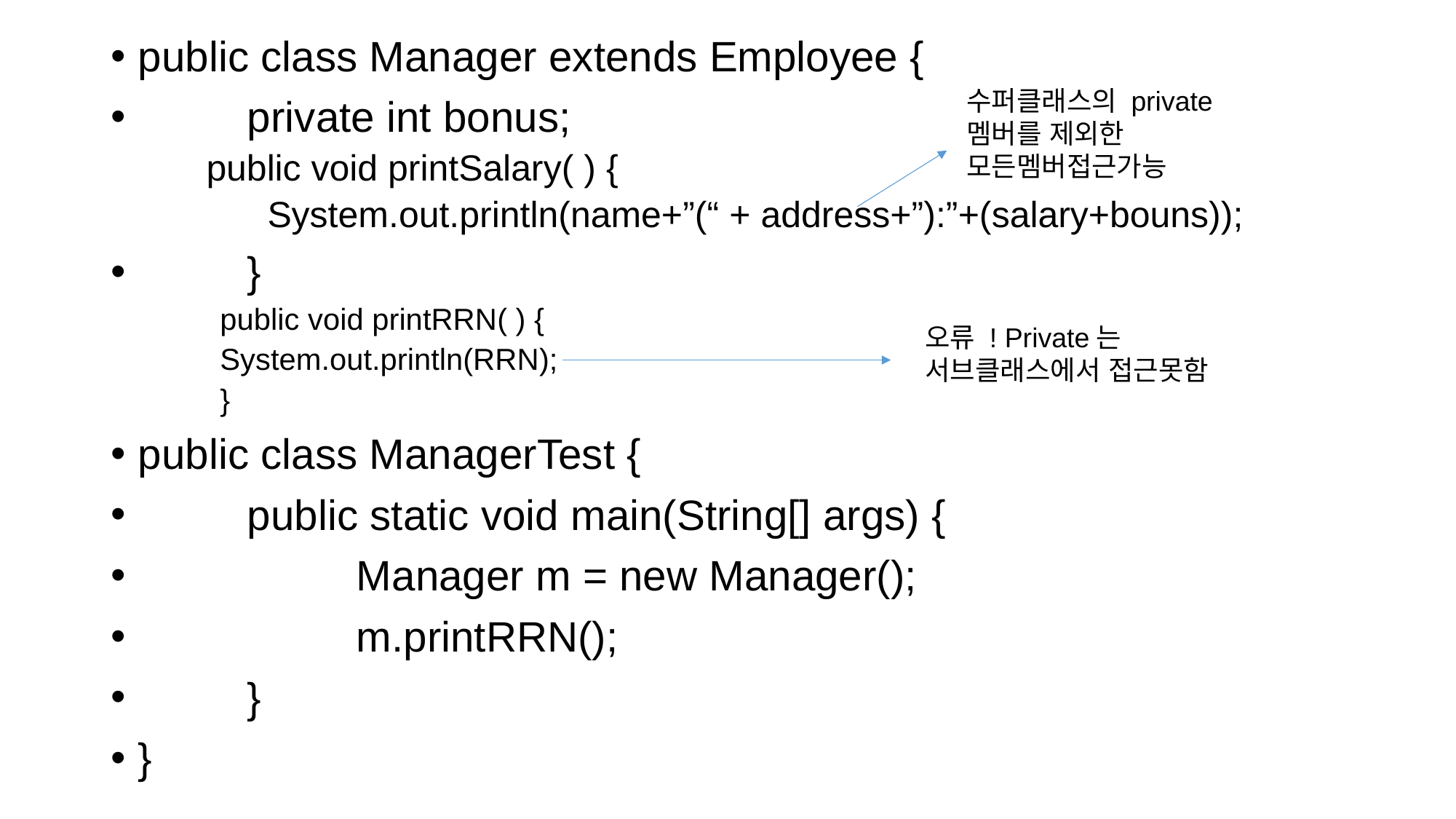

public class Manager extends Employee {
	private int bonus;
    public void printSalary( ) {
          System.out.println(name+”(“ + address+”):”+(salary+bouns));
	}
public void printRRN( ) {
System.out.println(RRN);
}
public class ManagerTest {
	public static void main(String[] args) {
		Manager m = new Manager();
		m.printRRN();
	}
}

수퍼클래스의 private멤버를 제외한 모든멤버접근가능
오류 ! Private는 서브클래스에서 접근못함